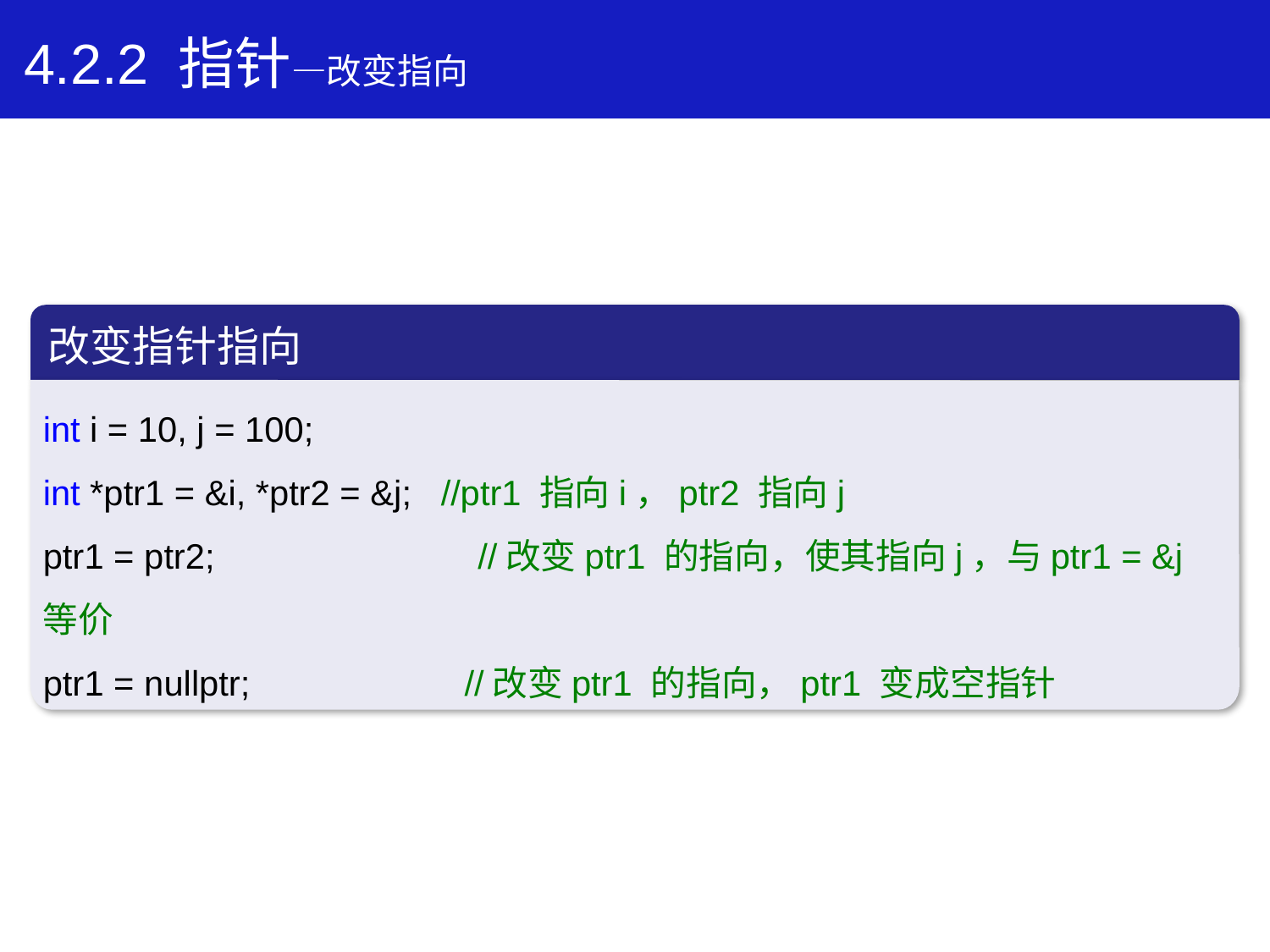

4.2.2 指针—改变指向
学习目标
改变指针指向
int i = 10, j = 100;
int *ptr1 = &i, *ptr2 = &j;   //ptr1 指向i，ptr2 指向j
ptr1 = ptr2;                           //改变ptr1 的指向，使其指向j，与ptr1 = &j 等价
ptr1 = nullptr;                      //改变ptr1 的指向，ptr1 变成空指针
22